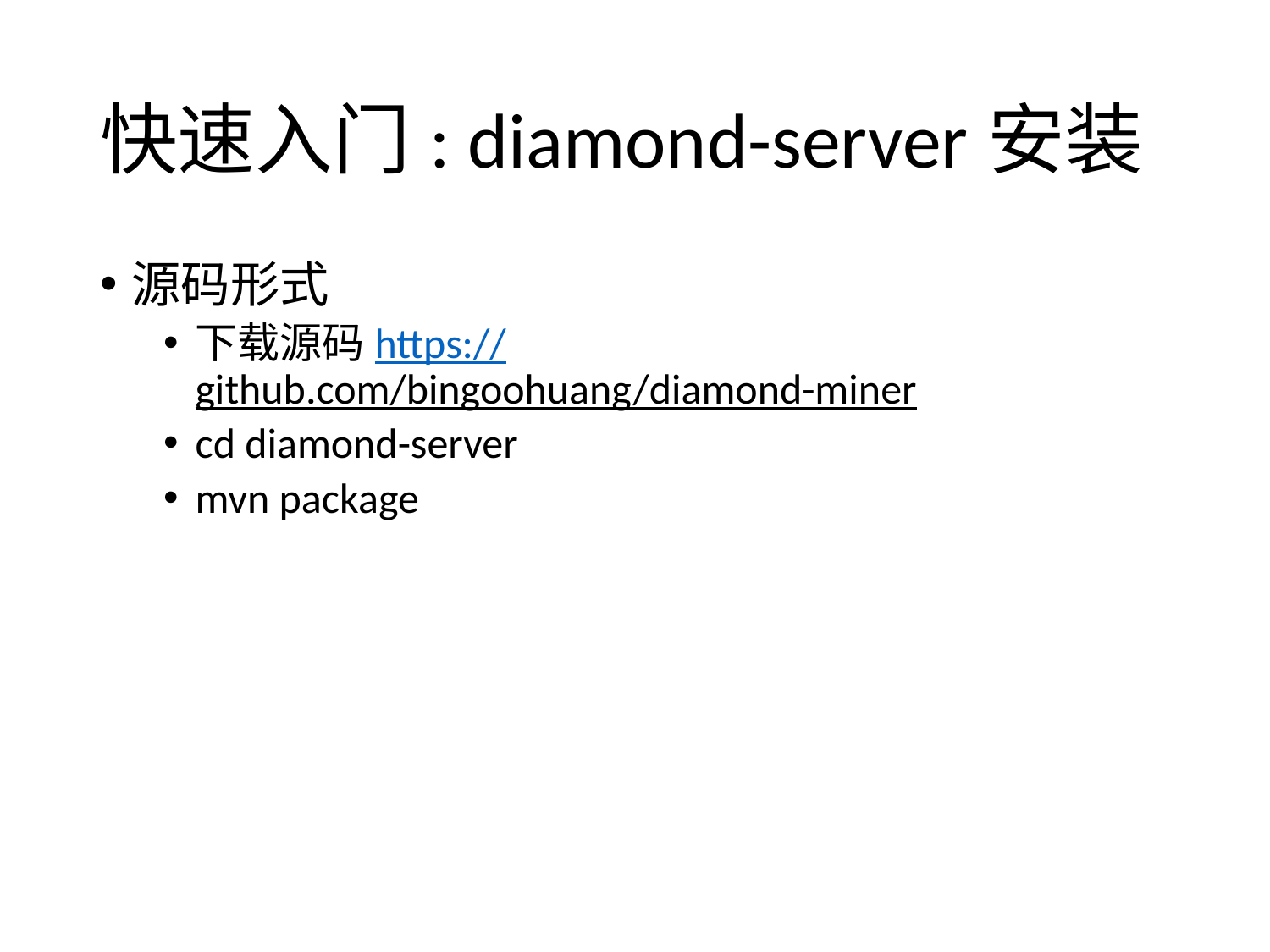

# 快速入门: diamond-server安装
源码形式
下载源码https://github.com/bingoohuang/diamond-miner
cd diamond-server
mvn package